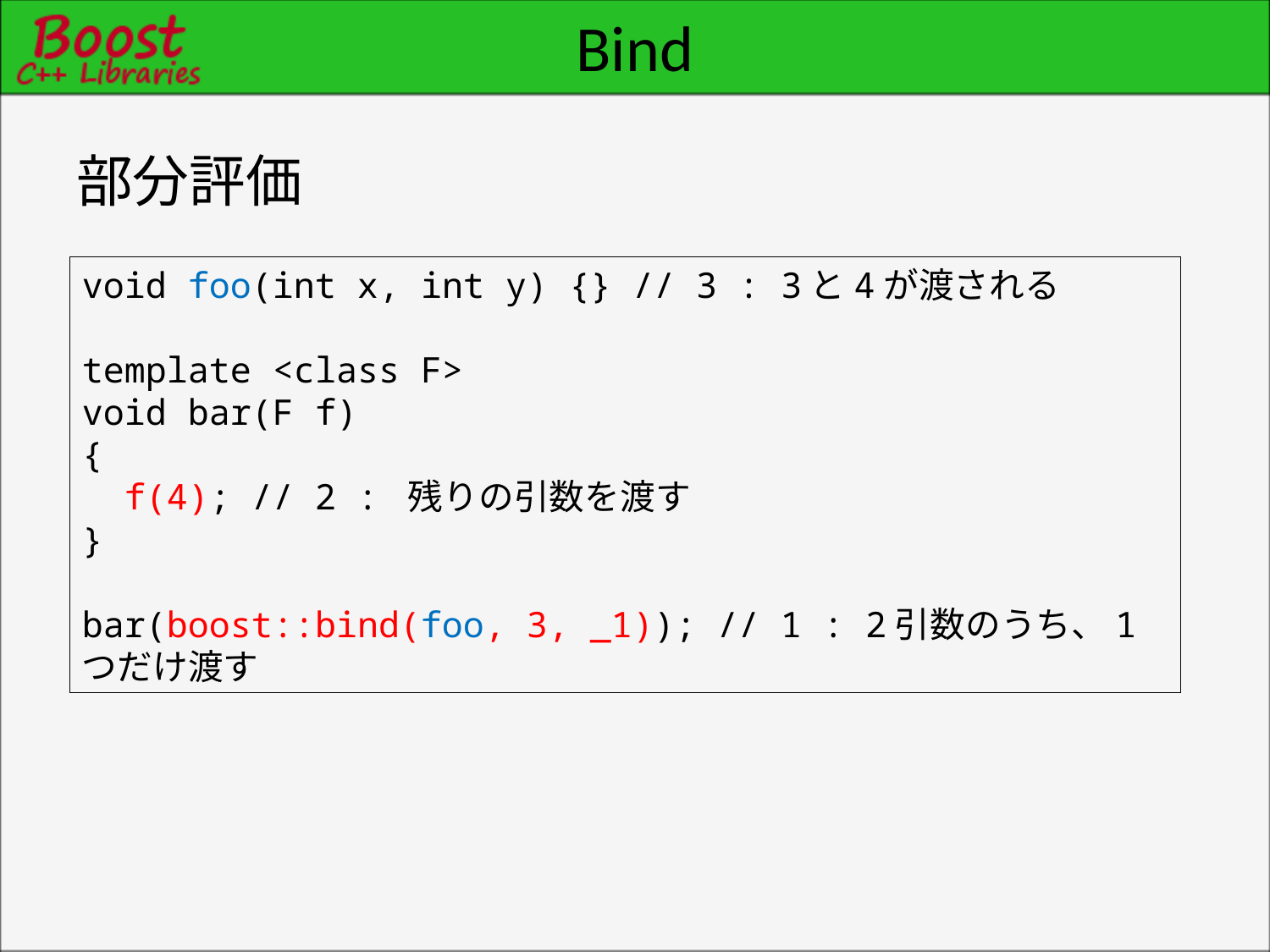

# Bind
部分評価
void foo(int x, int y) {} // 3 : 3と4が渡される

template <class F>
void bar(F f)
{
  f(4); // 2 : 残りの引数を渡す
}

bar(boost::bind(foo, 3, _1)); // 1 : 2引数のうち、1つだけ渡す